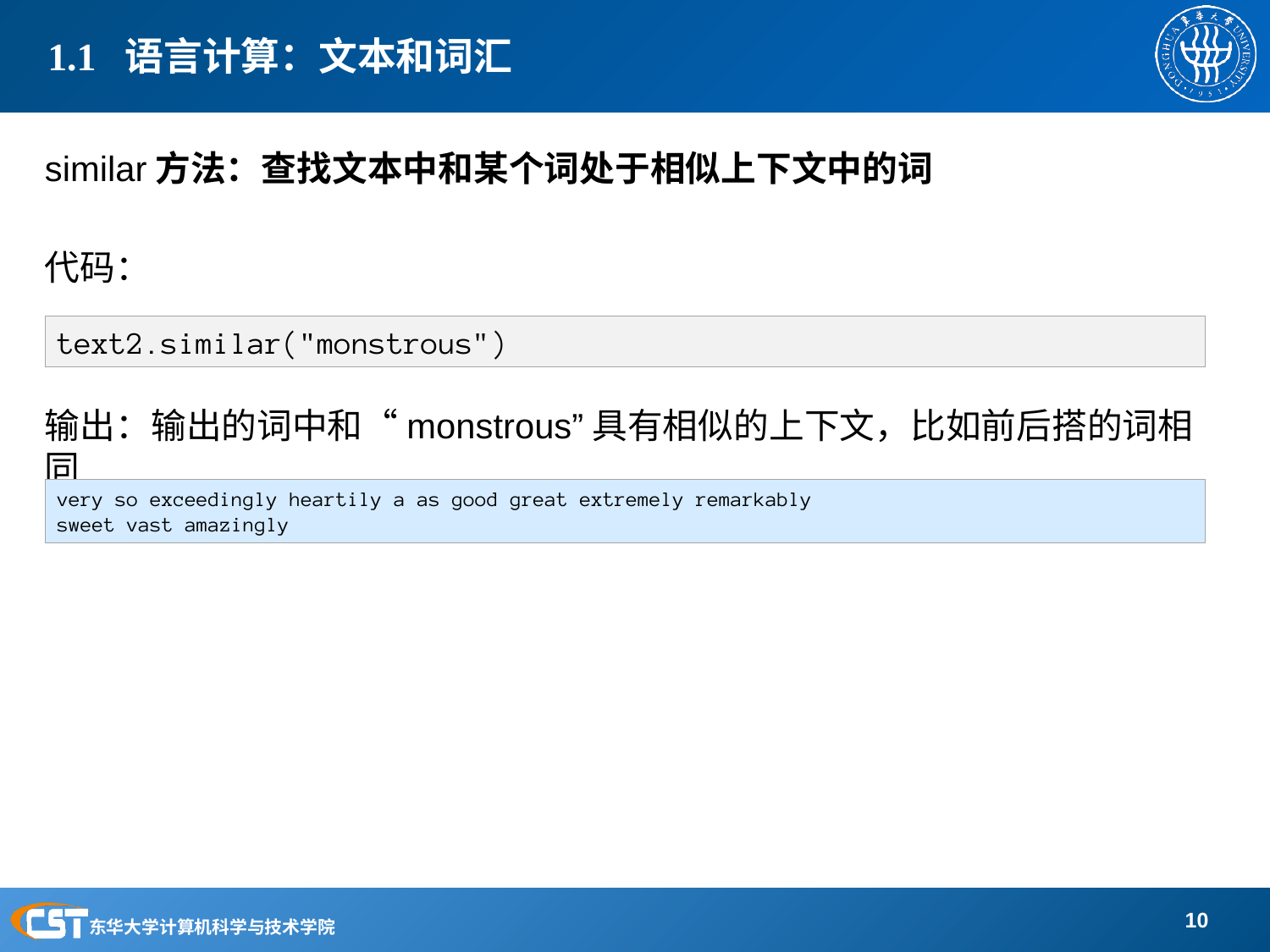

# 1.1  语言计算：文本和词汇
similar方法：查找文本中和某个词处于相似上下文中的词

代码：

输出：输出的词中和“monstrous”具有相似的上下文，比如前后搭的词相同
text2.similar("monstrous")
very so exceedingly heartily a as good great extremely remarkably
sweet vast amazingly